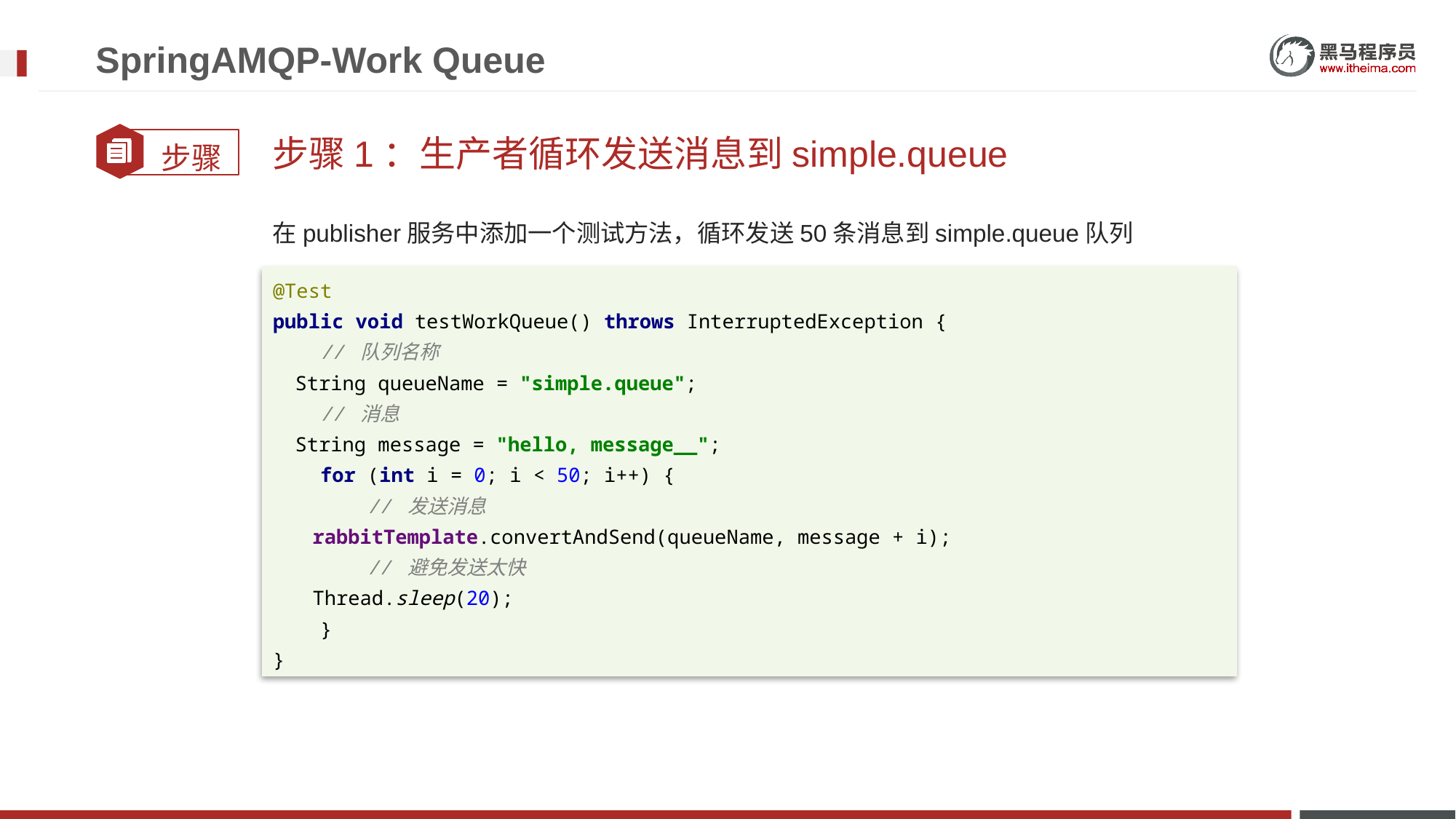

# SpringAMQP-Work Queue
步骤1：生产者循环发送消息到simple.queue
在publisher服务中添加一个测试方法，循环发送50条消息到simple.queue队列
@Test
public void testWorkQueue() throws InterruptedException {
    // 队列名称
    String queueName = "simple.queue";
    // 消息
    String message = "hello, message__";
    for (int i = 0; i < 50; i++) {
        // 发送消息
        rabbitTemplate.convertAndSend(queueName, message + i);
        // 避免发送太快
        Thread.sleep(20);
    }
}